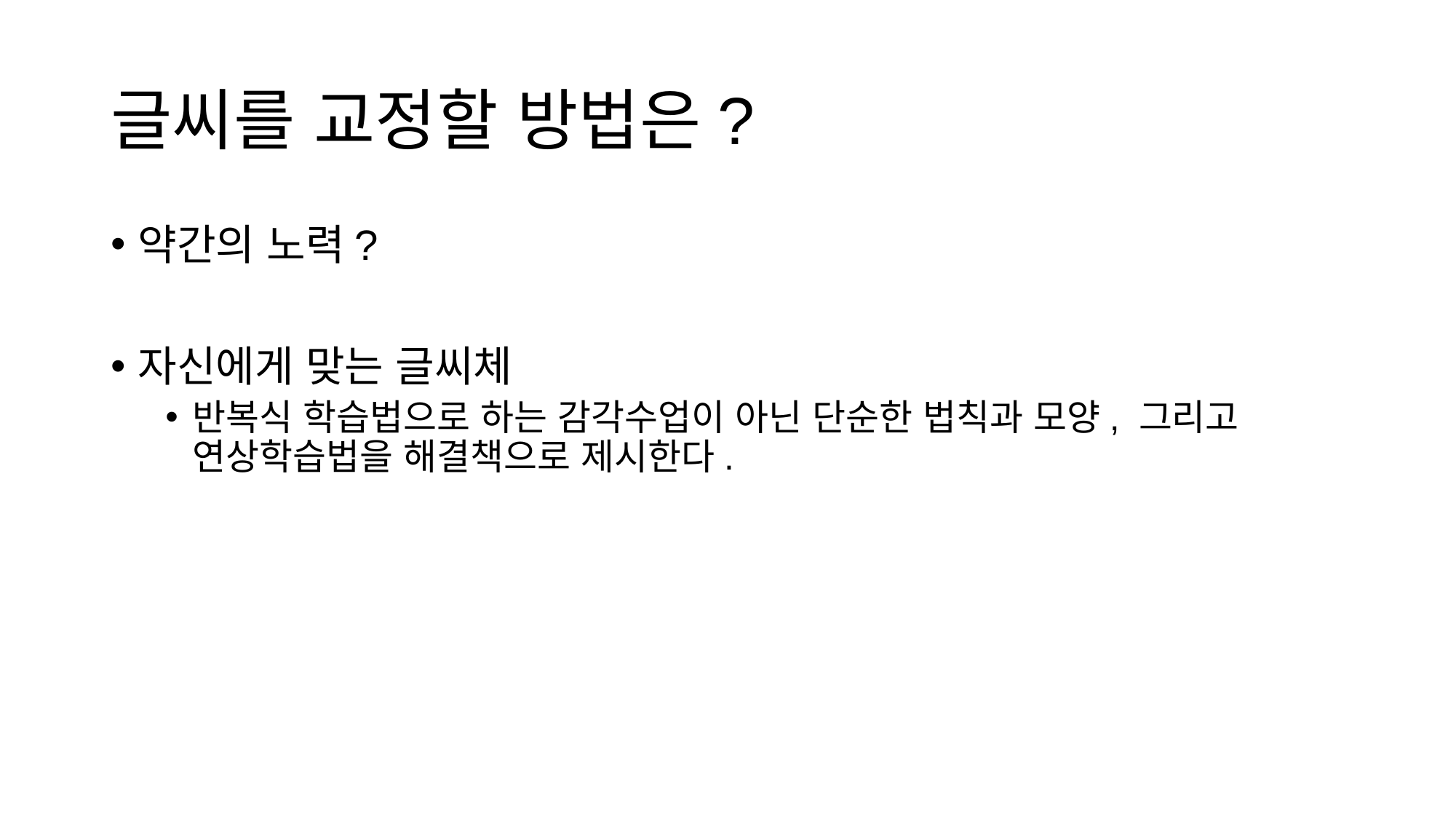

# 글씨를 교정할 방법은?
약간의 노력?

자신에게 맞는 글씨체
반복식 학습법으로 하는 감각수업이 아닌 단순한 법칙과 모양, 그리고 연상학습법을 해결책으로 제시한다.